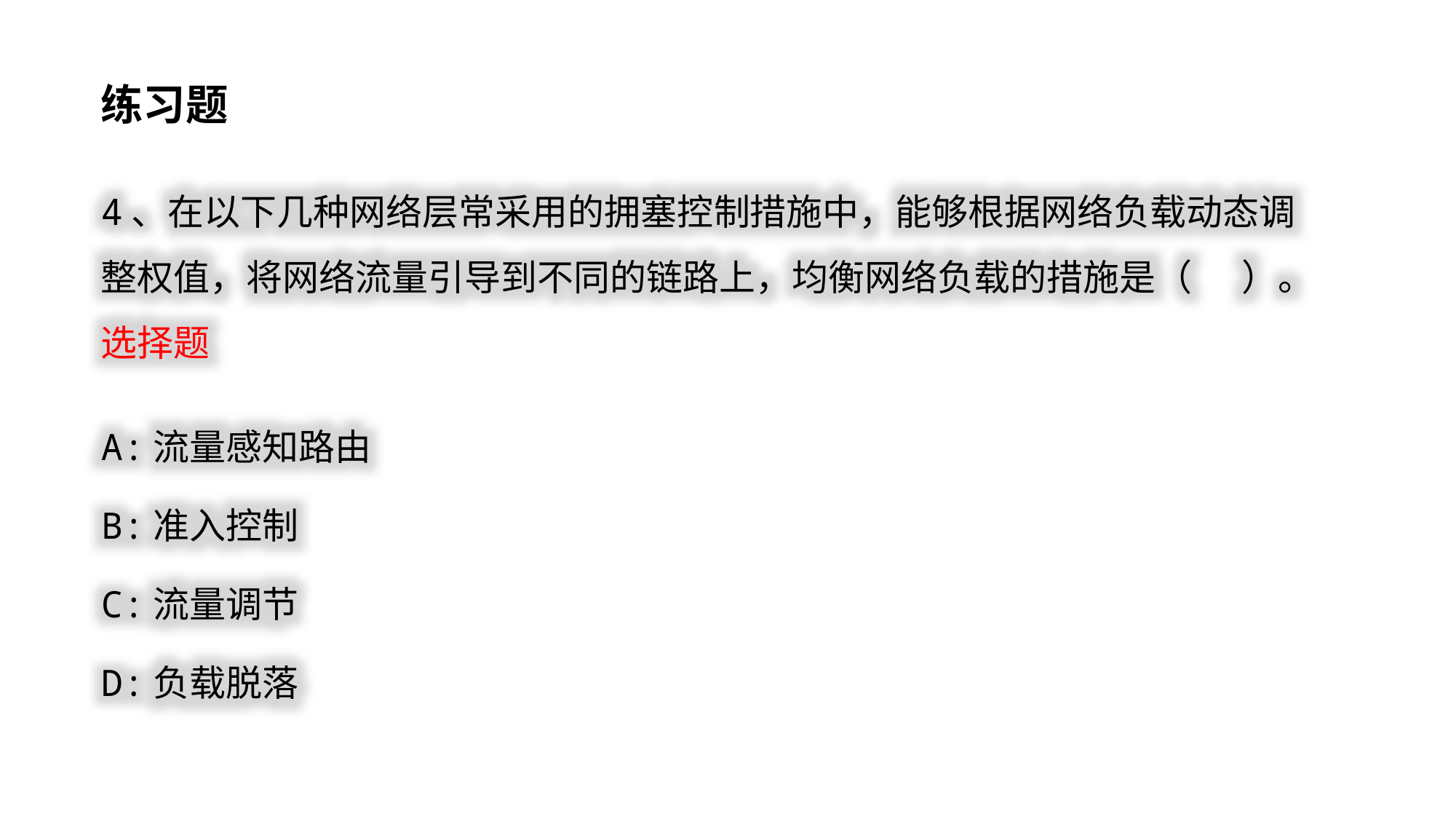

练习题
4、在以下几种网络层常采用的拥塞控制措施中，能够根据网络负载动态调整权值，将网络流量引导到不同的链路上，均衡网络负载的措施是（      ）。  选择题

A:流量感知路由

B:准入控制

C:流量调节

D:负载脱落